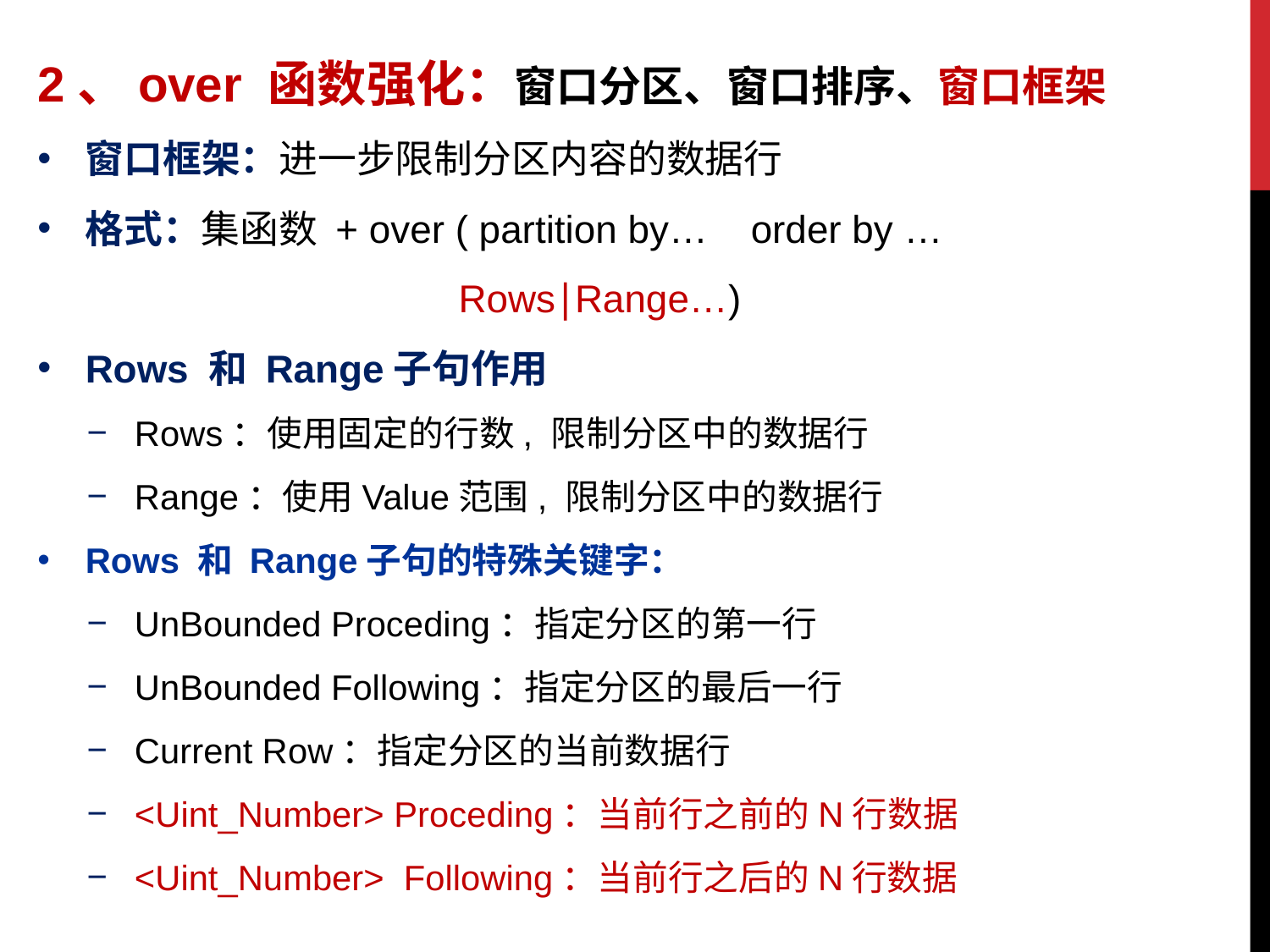

2、over 函数强化：窗口分区、窗口排序、窗口框架
窗口框架：进一步限制分区内容的数据行
格式：集函数 + over ( partition by…    order by …
                                       Rows∣Range…)
Rows 和 Range子句作用
Rows：使用固定的行数, 限制分区中的数据行
Range：使用Value范围, 限制分区中的数据行
Rows 和 Range子句的特殊关键字：
UnBounded Proceding：指定分区的第一行
UnBounded Following：指定分区的最后一行
Current Row：指定分区的当前数据行
<Uint_Number> Proceding：当前行之前的N行数据
<Uint_Number>  Following：当前行之后的N行数据